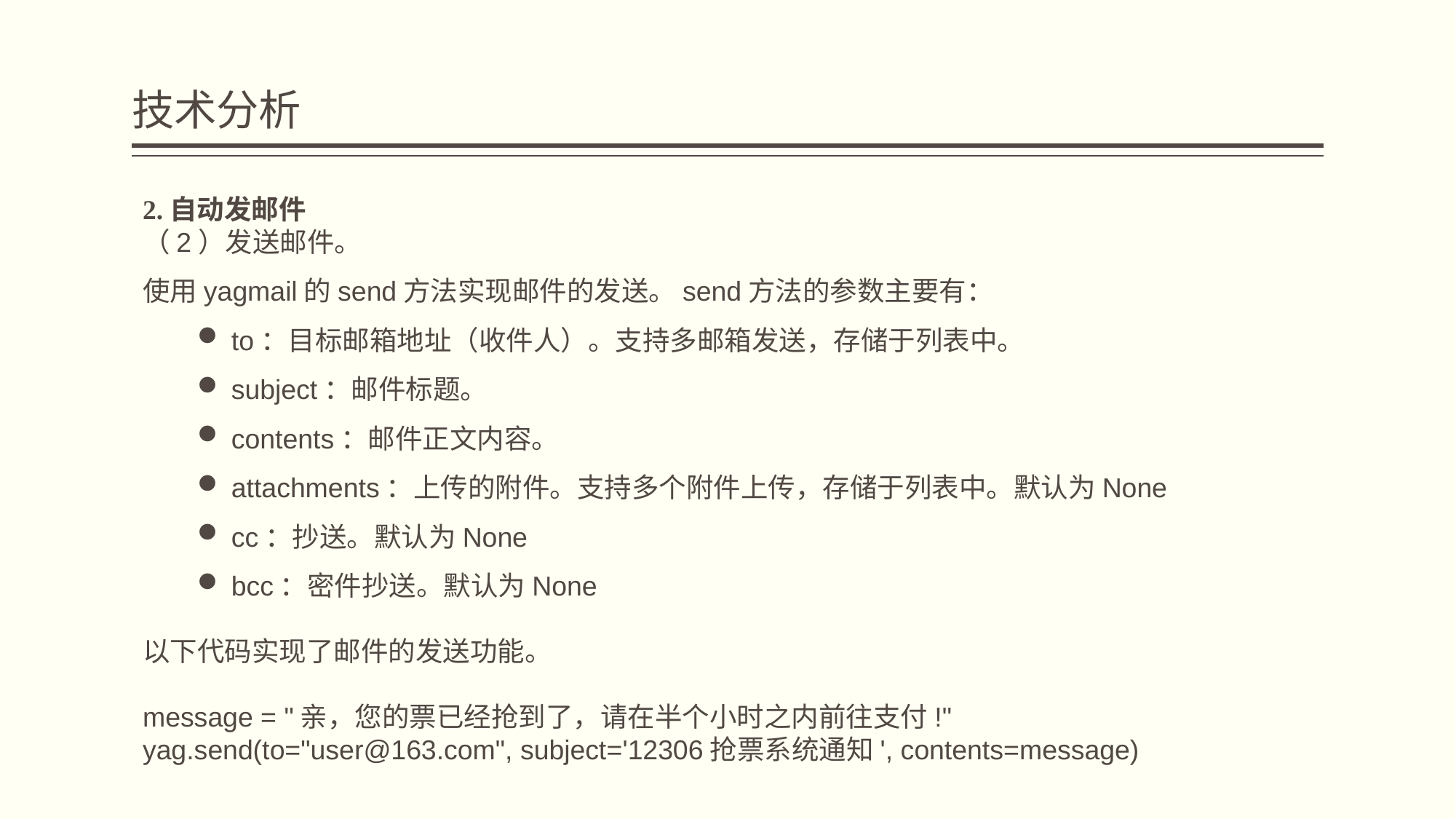

# 技术分析
2.自动发邮件
（2）发送邮件。
使用yagmail的send方法实现邮件的发送。send方法的参数主要有：
to：目标邮箱地址（收件人）。支持多邮箱发送，存储于列表中。
subject：邮件标题。
contents：邮件正文内容。
attachments：上传的附件。支持多个附件上传，存储于列表中。默认为None
cc：抄送。默认为None
bcc：密件抄送。默认为None

以下代码实现了邮件的发送功能。

message = "亲，您的票已经抢到了，请在半个小时之内前往支付!"
yag.send(to="user@163.com", subject='12306抢票系统通知', contents=message)